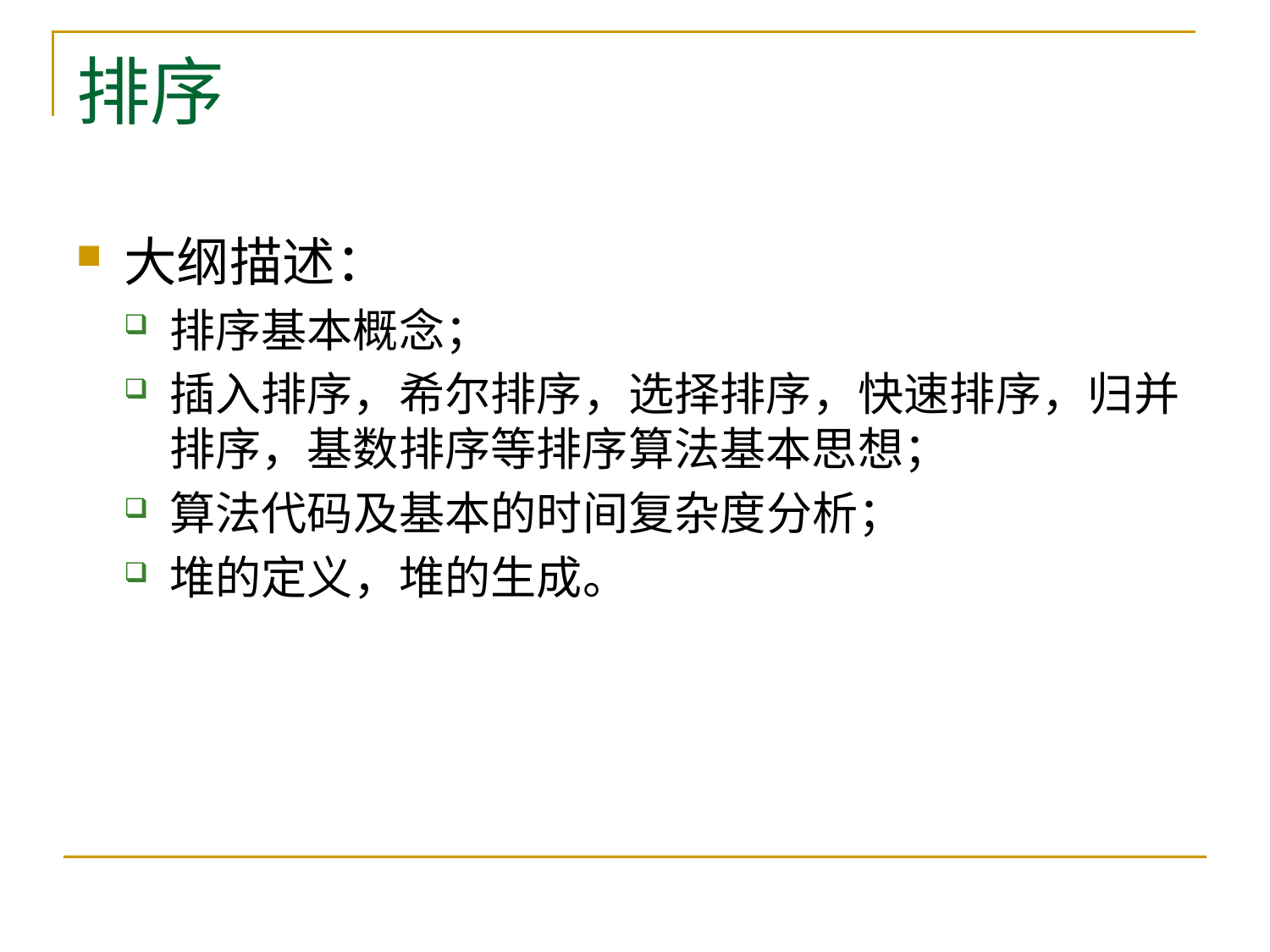

# 排序
大纲描述：
排序基本概念；
插入排序，希尔排序，选择排序，快速排序，归并排序，基数排序等排序算法基本思想；
算法代码及基本的时间复杂度分析；
堆的定义，堆的生成。